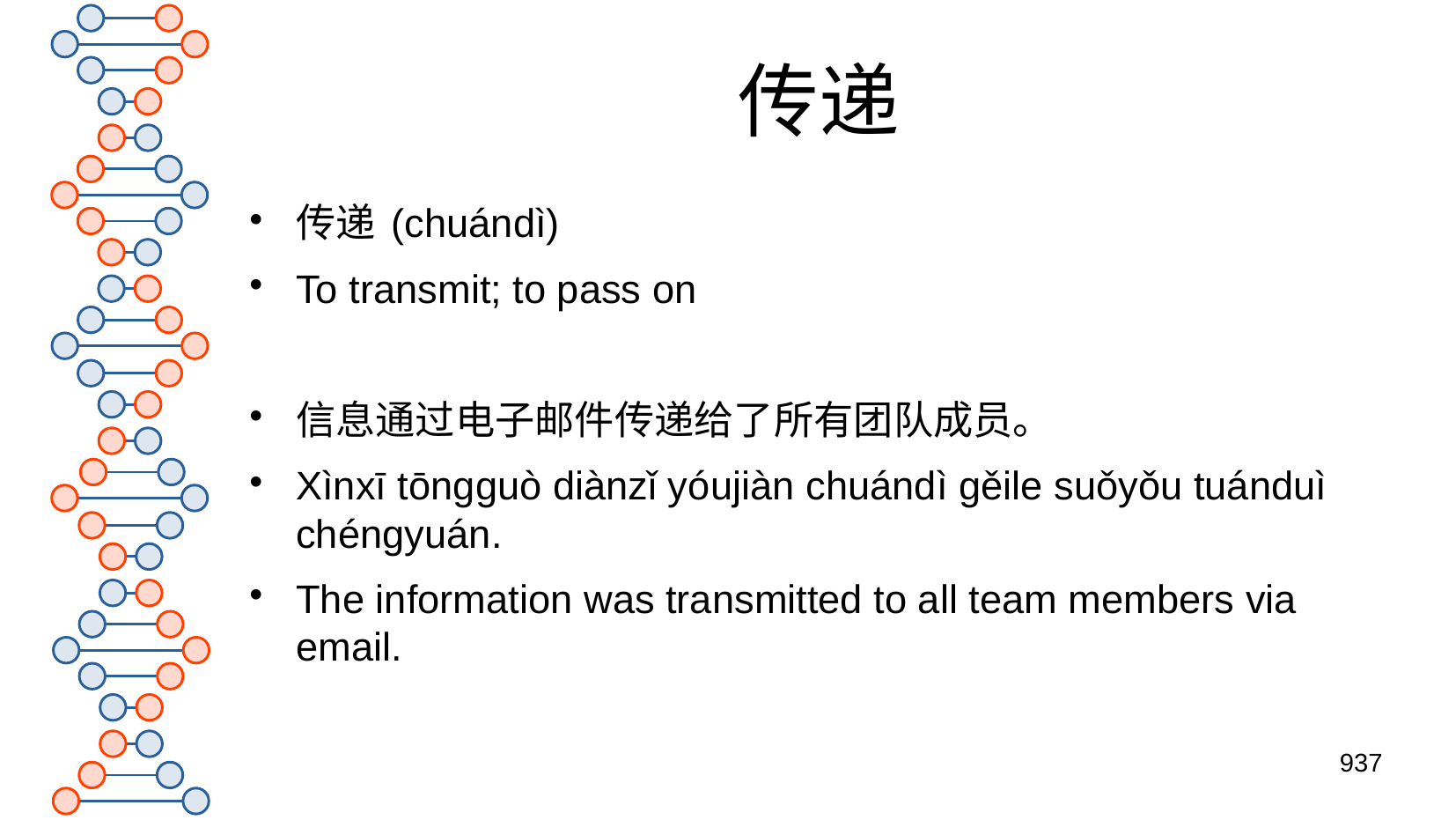

# 传递
传递 (chuándì)
To transmit; to pass on

信息通过电子邮件传递给了所有团队成员。
Xìnxī tōngguò diànzǐ yóujiàn chuándì gěile suǒyǒu tuánduì chéngyuán.
The information was transmitted to all team members via email.

937